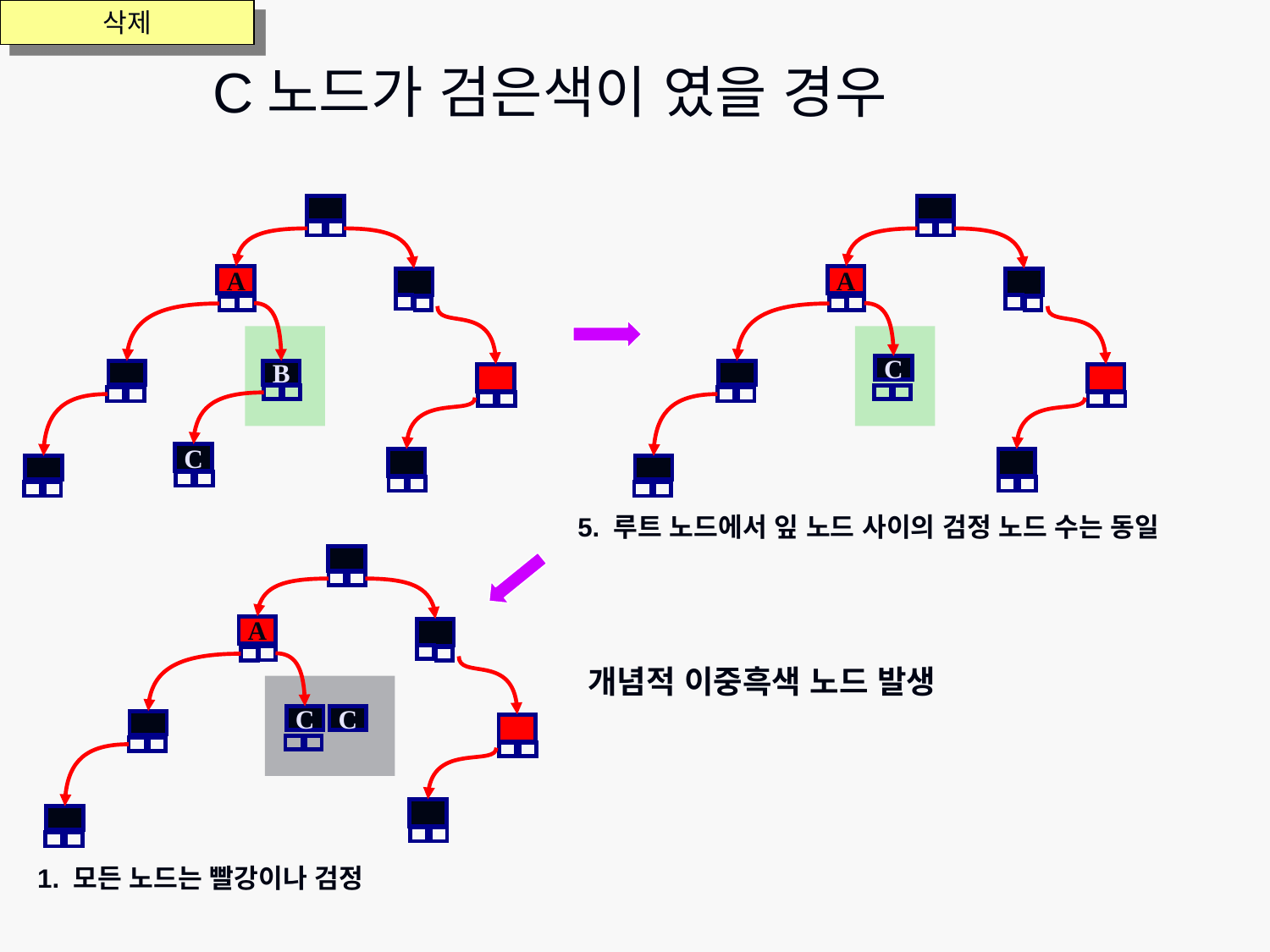

삭제
# C노드가 검은색이 였을 경우

A
A

C

B

C

5. 루트 노드에서 잎 노드 사이의 검정 노드 수는 동일

A

개념적 이중흑색 노드 발생

C
C

1. 모든 노드는 빨강이나 검정